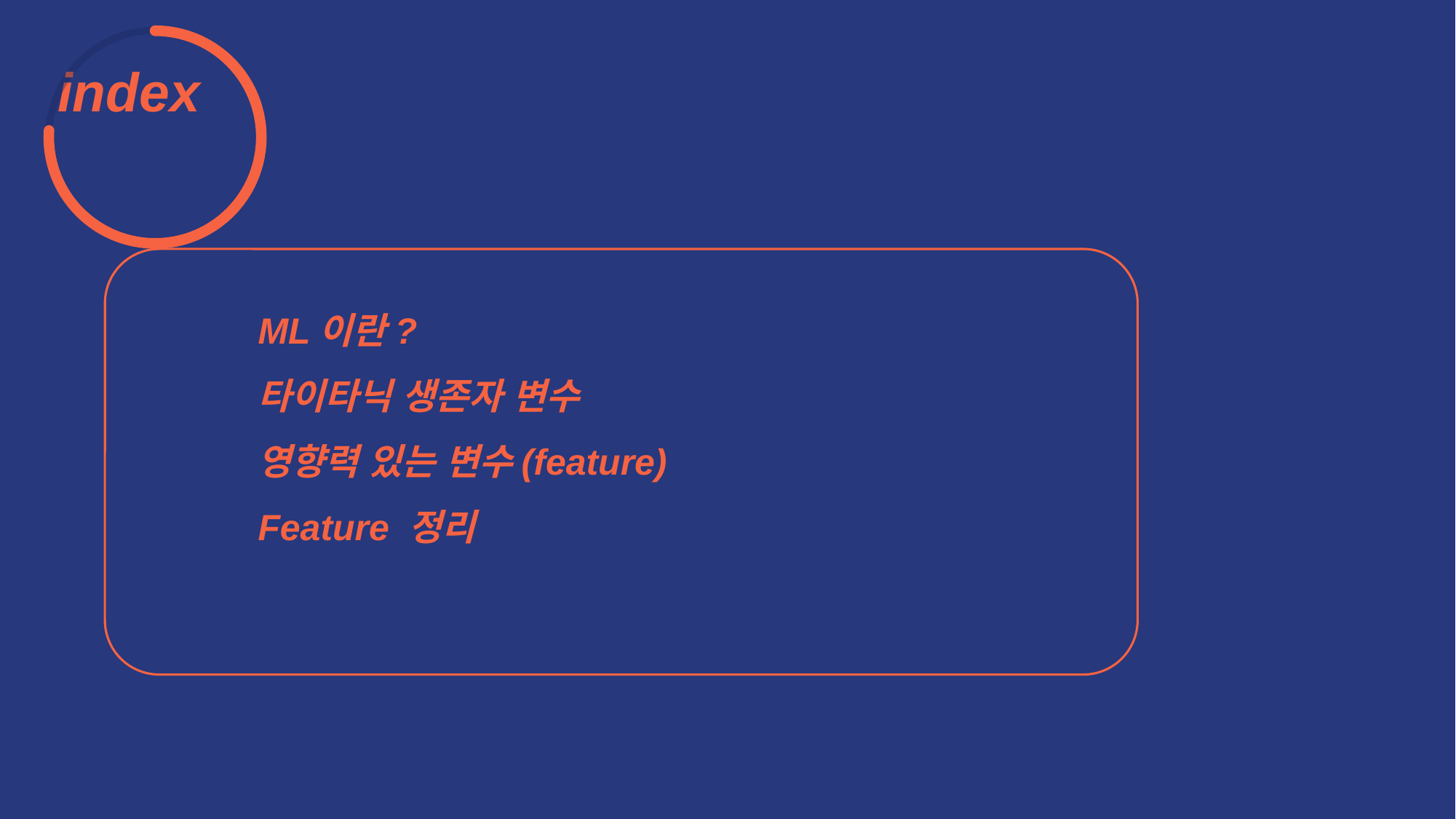

index

ML이란?
타이타닉 생존자 변수
영향력 있는 변수(feature)
Feature 정리